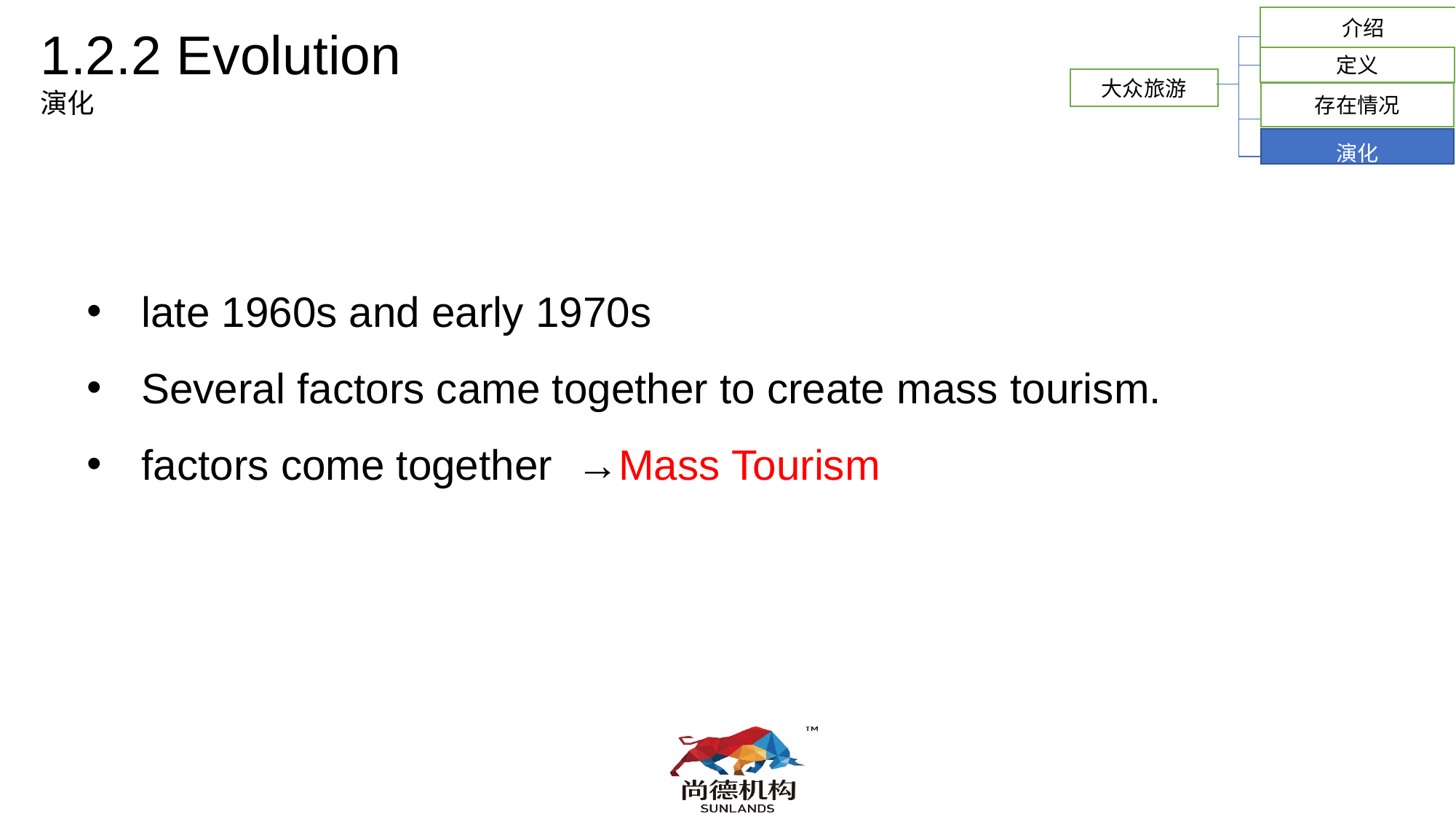

介绍
1.2.2 Evolution
演化
定义
大众旅游
存在情况
演化
late 1960s and early 1970s
Several factors came together to create mass tourism.
factors come together  →Mass Tourism